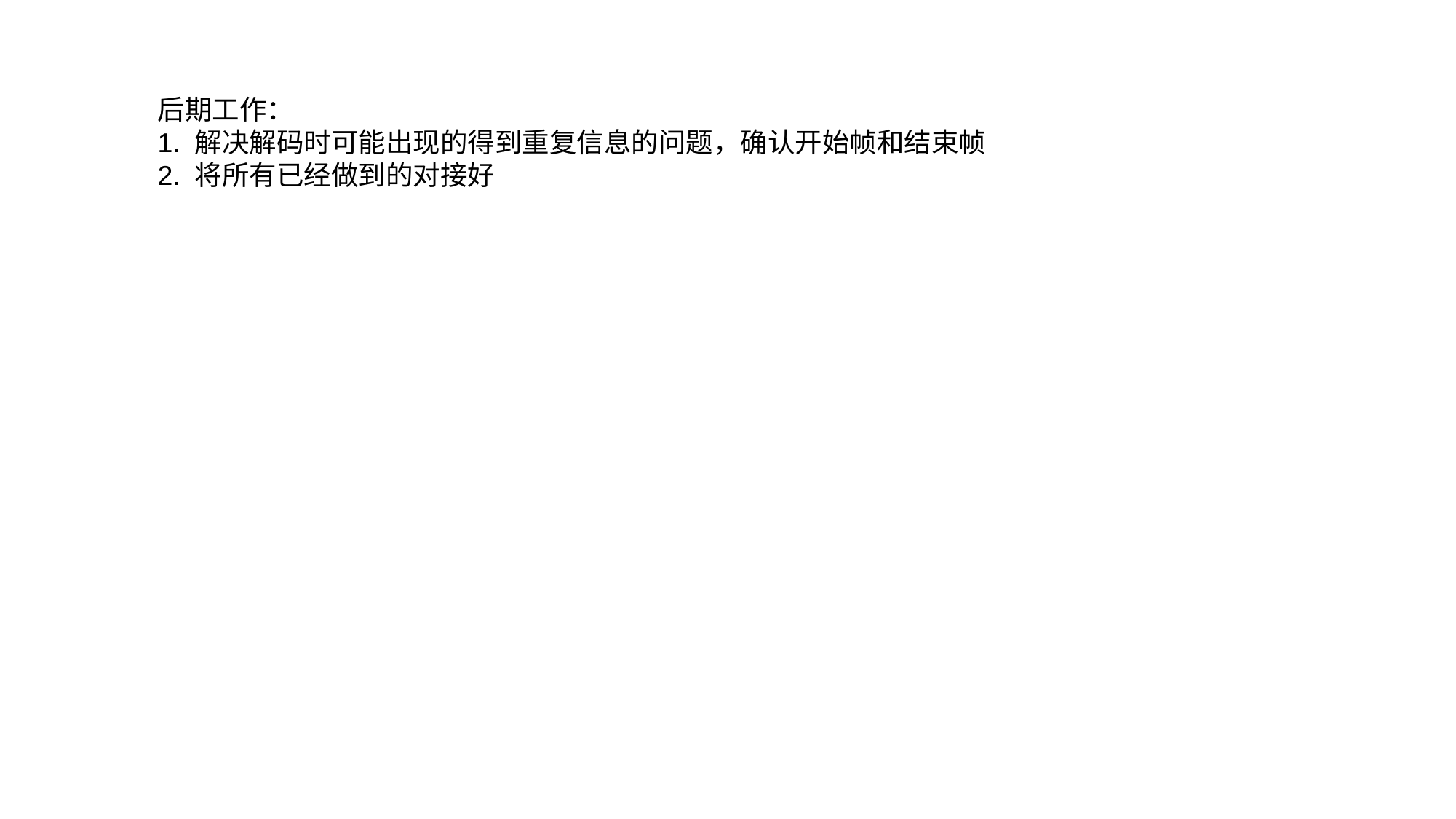

后期工作：
1. 解决解码时可能出现的得到重复信息的问题，确认开始帧和结束帧
2. 将所有已经做到的对接好